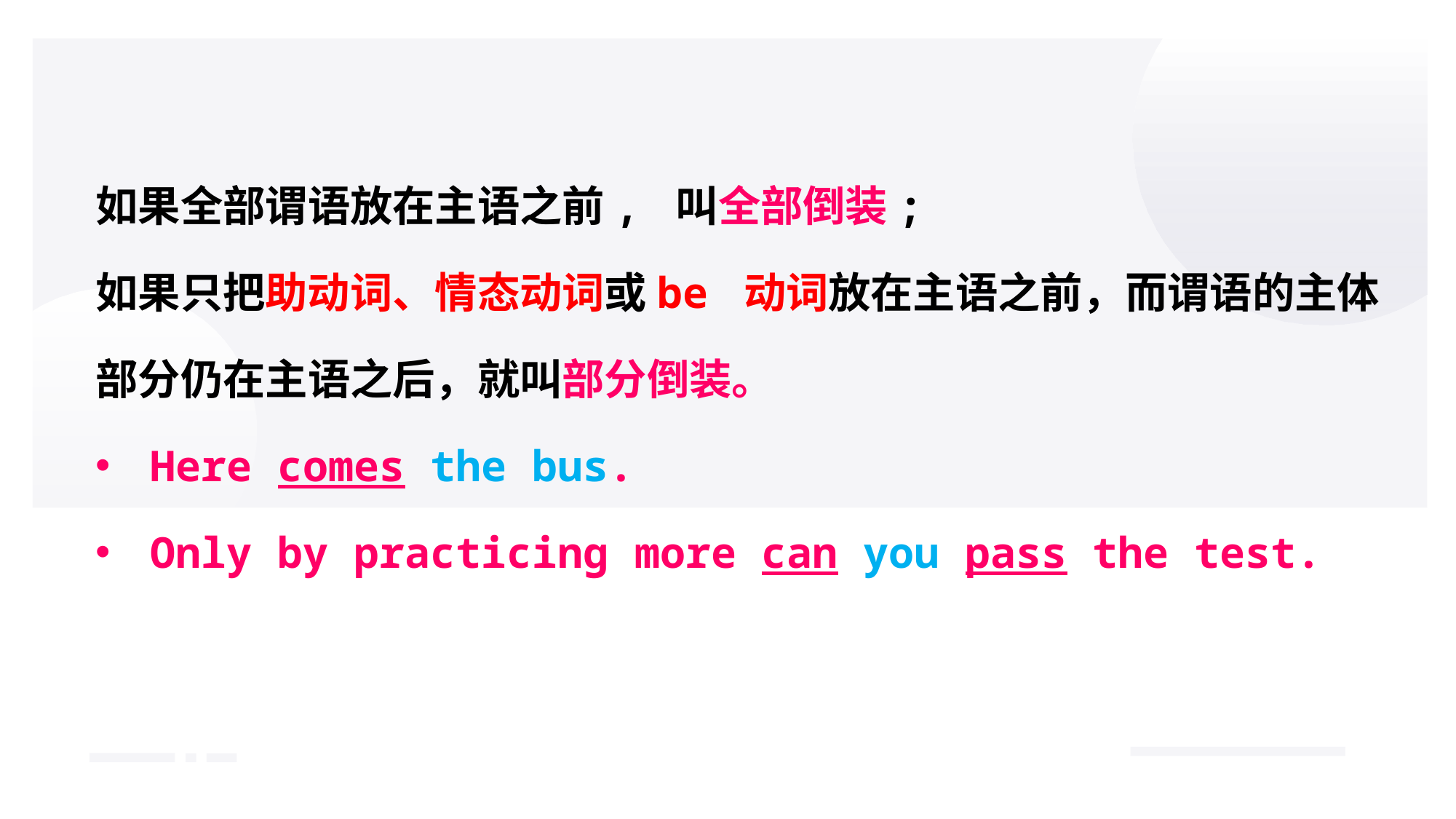

如果全部谓语放在主语之前, 叫全部倒装;
如果只把助动词、情态动词或be 动词放在主语之前，而谓语的主体部分仍在主语之后，就叫部分倒装。
Here comes the bus.
Only by practicing more can you pass the test.